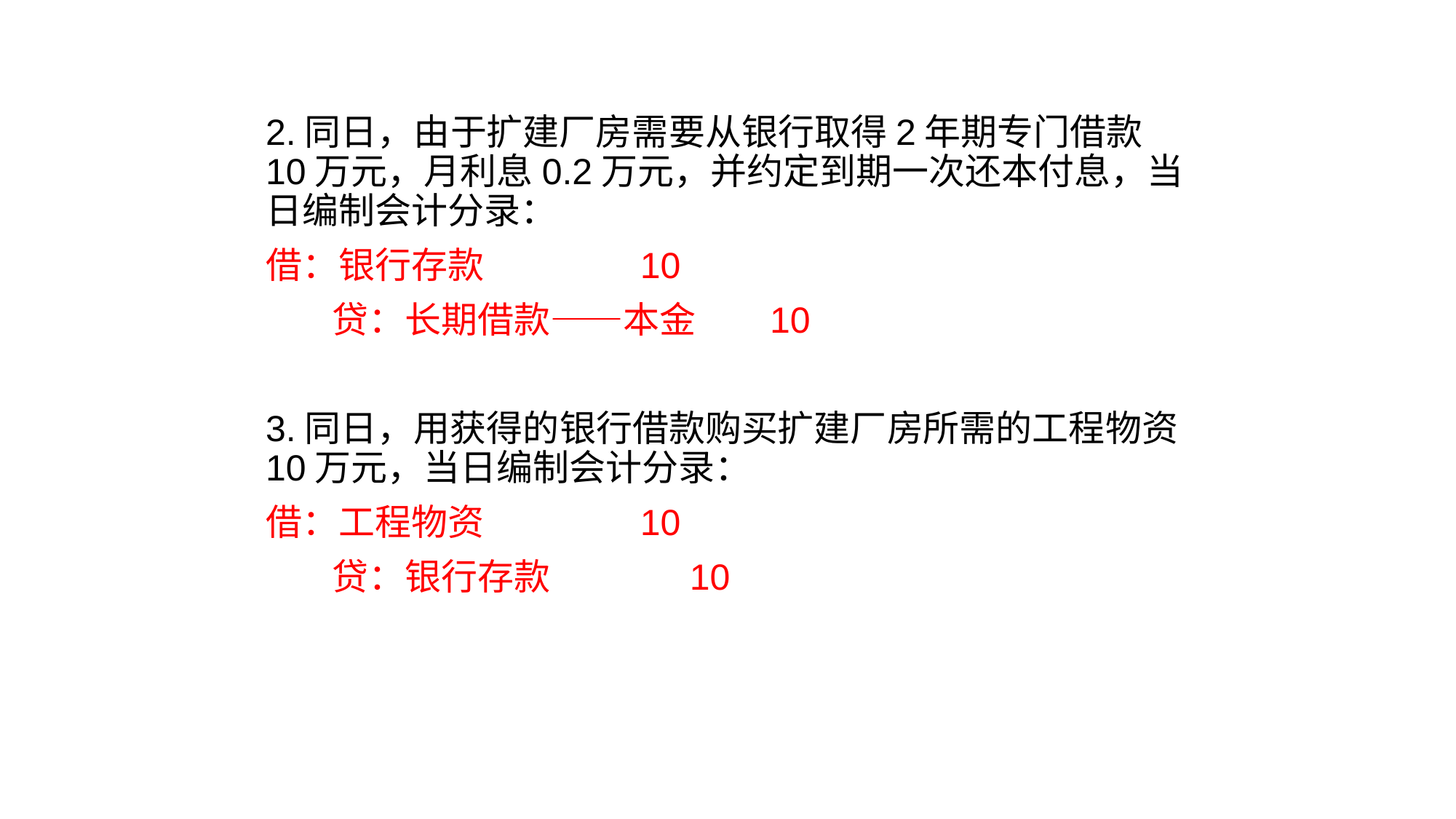

2.同日，由于扩建厂房需要从银行取得2年期专门借款10万元，月利息0.2万元，并约定到期一次还本付息，当日编制会计分录：
借：银行存款                  10
       贷：长期借款——本金        10

3.同日，用获得的银行借款购买扩建厂房所需的工程物资10万元，当日编制会计分录：
借：工程物资                  10
       贷：银行存款                10